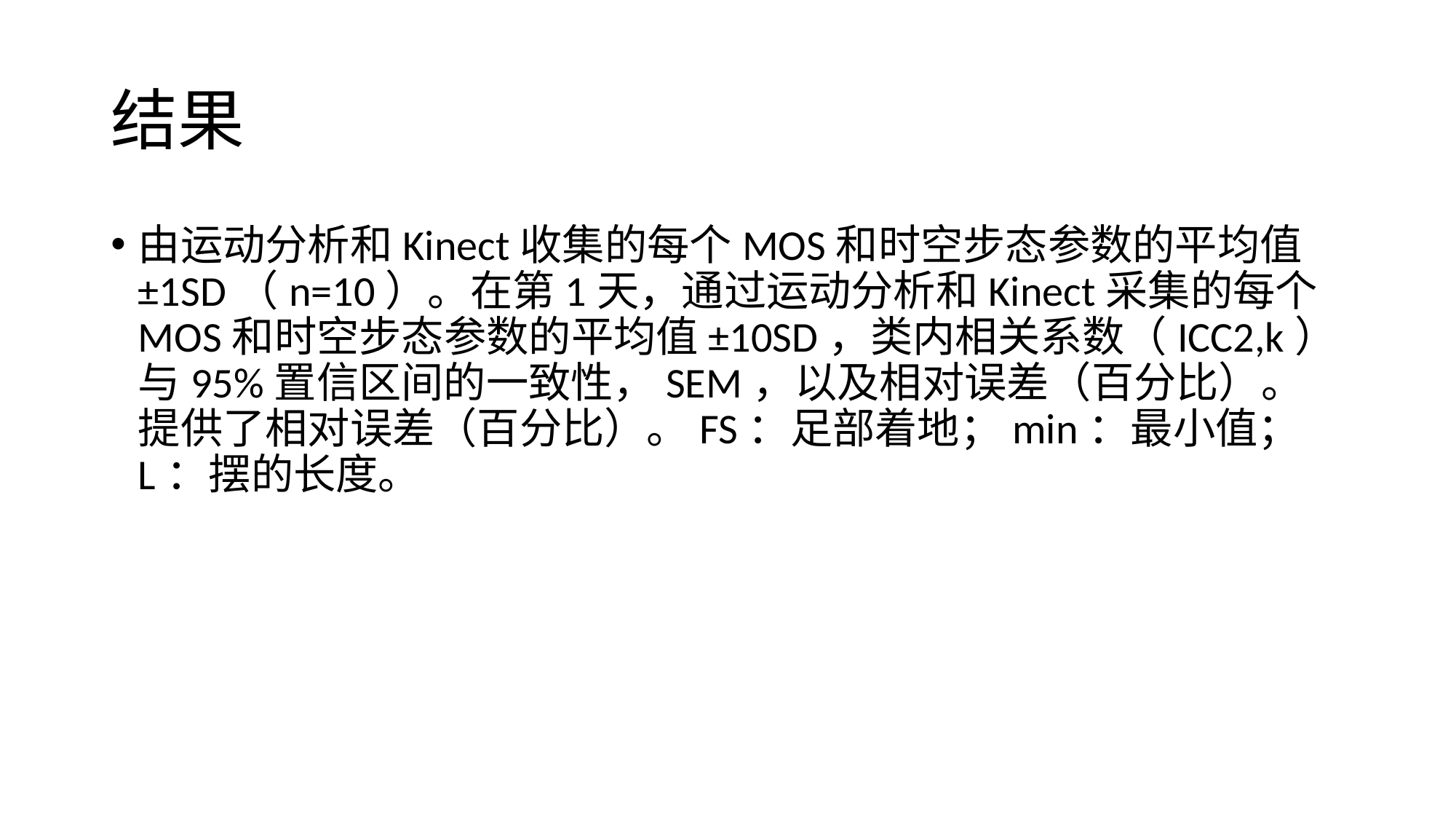

# 结果
由运动分析和Kinect收集的每个MOS和时空步态参数的平均值±1SD（n=10）。在第1天，通过运动分析和Kinect采集的每个MOS和时空步态参数的平均值±10SD，类内相关系数（ICC2,k）与95%置信区间的一致性，SEM，以及相对误差（百分比）。提供了相对误差（百分比）。FS：足部着地；min：最小值；L：摆的长度。